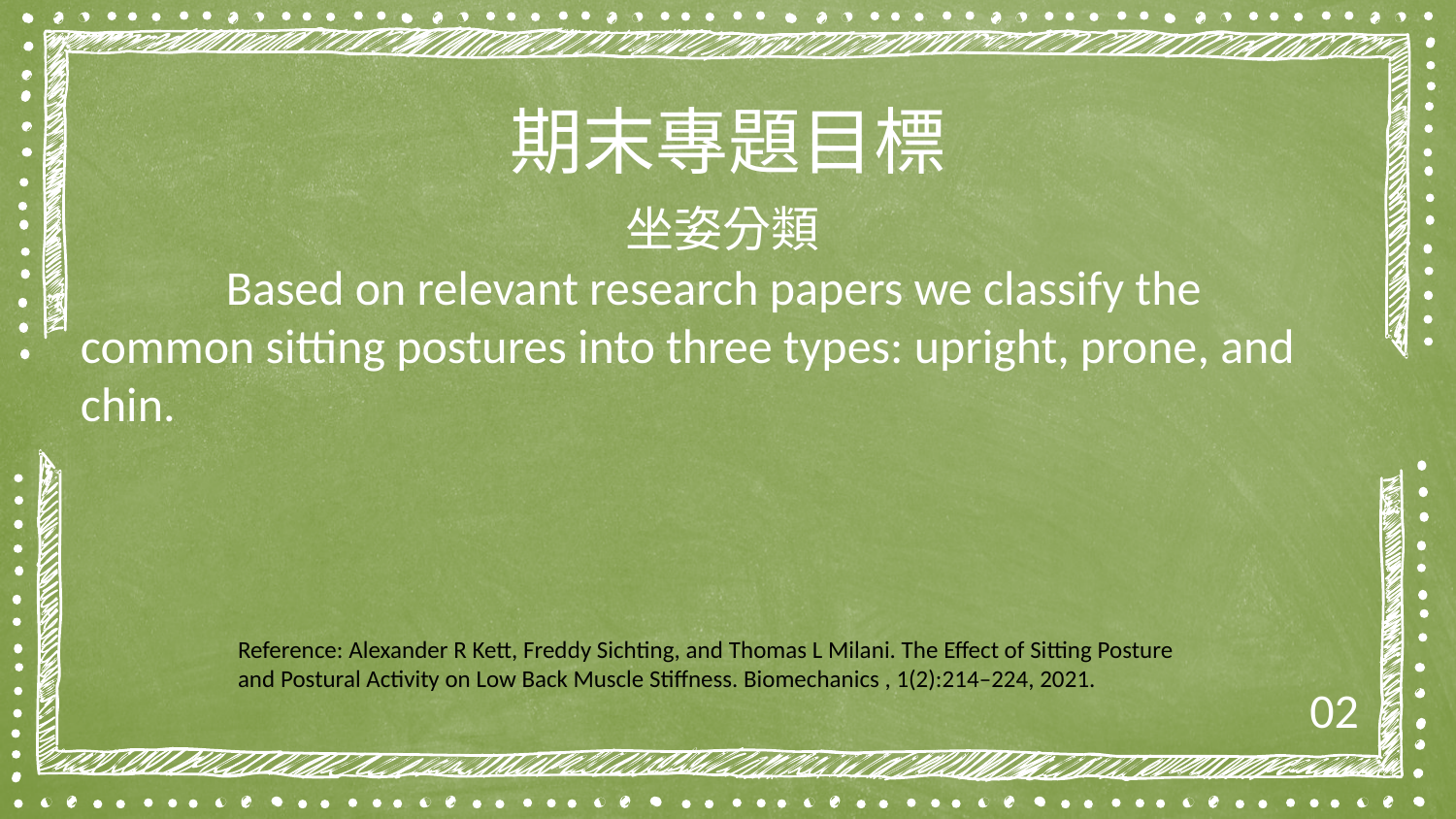

期末專題目標
坐姿分類
	Based on relevant research papers we classify the
common sitting postures into three types: upright, prone, and
chin.
Reference: Alexander R Kett, Freddy Sichting, and Thomas L Milani. The Effect of Sitting Posture and Postural Activity on Low Back Muscle Stiffness. Biomechanics , 1(2):214–224, 2021.
02